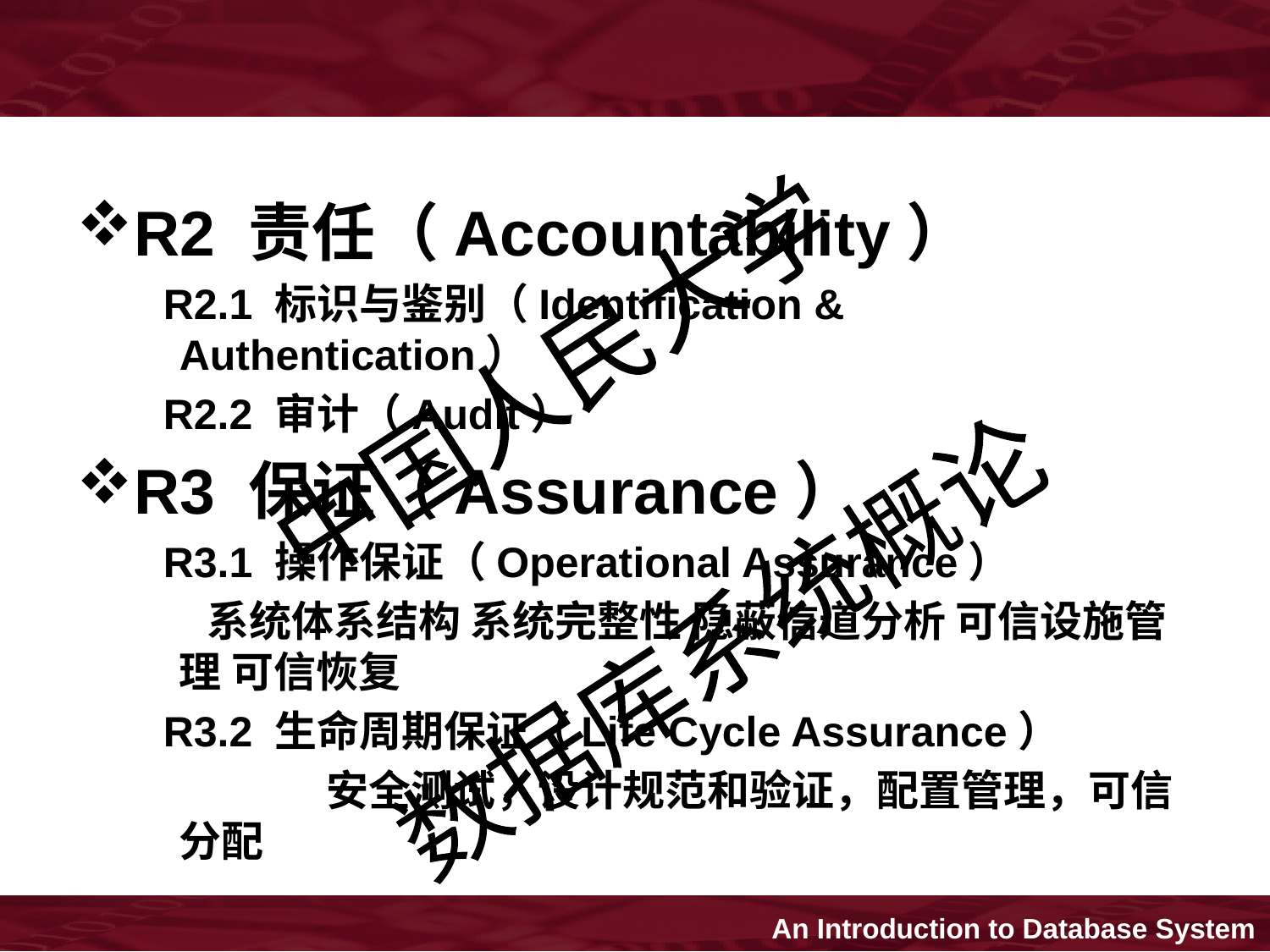

R2 责任（Accountability）
  R2.1 标识与鉴别（Identification &  Authentication）
  R2.2 审计（Audit）
R3 保证（Assurance）
  R3.1 操作保证（Operational Assurance）
      系统体系结构 系统完整性 隐蔽信道分析 可信设施管理 可信恢复
  R3.2 生命周期保证（Life Cycle Assurance）
		 安全测试，设计规范和验证，配置管理，可信分配